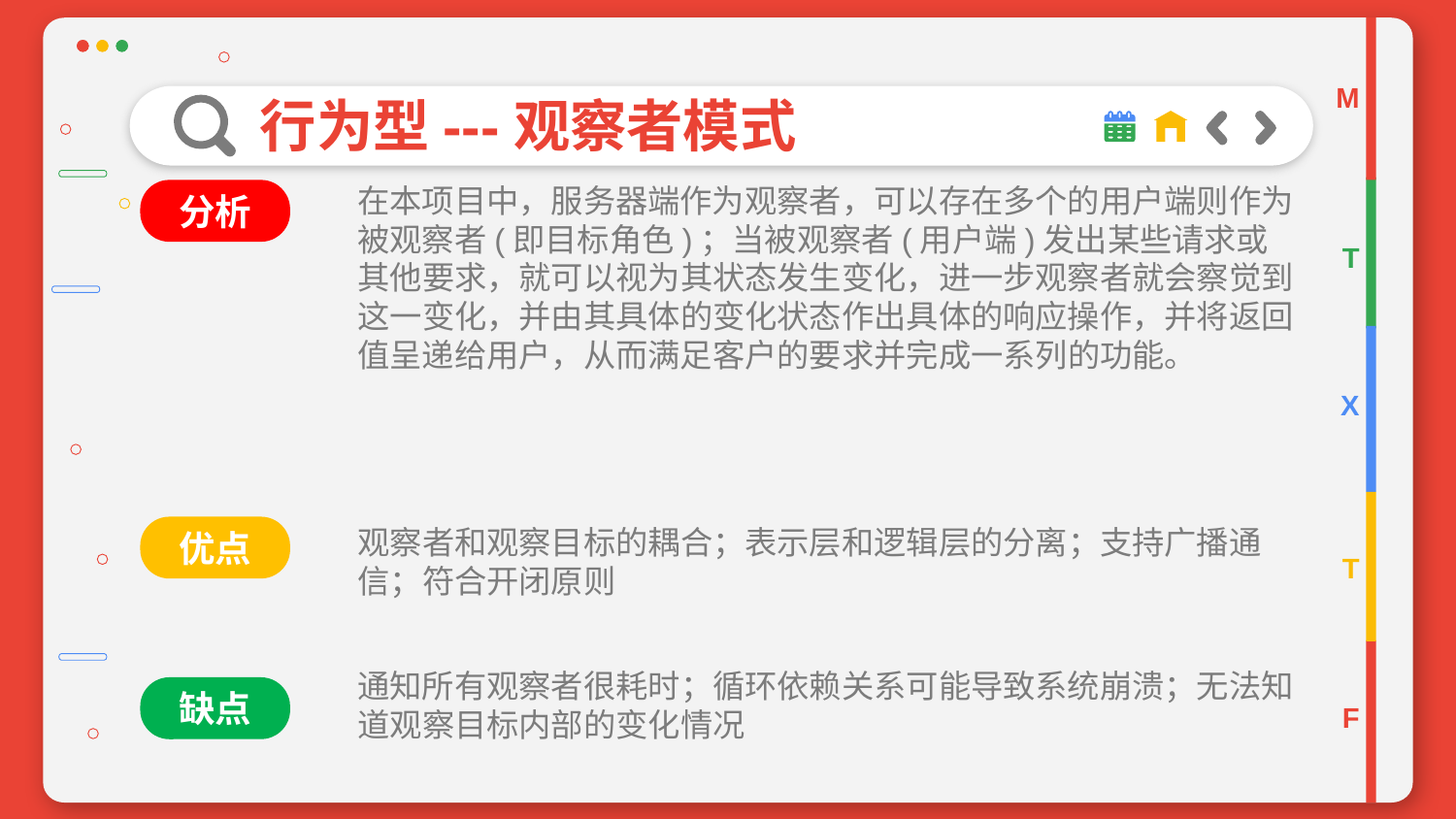

M
# 行为型---观察者模式

在本项目中，服务器端作为观察者，可以存在多个的用户端则作为被观察者(即目标角色)；当被观察者(用户端)发出某些请求或其他要求，就可以视为其状态发生变化，进一步观察者就会察觉到这一变化，并由其具体的变化状态作出具体的响应操作，并将返回值呈递给用户，从而满足客户的要求并完成一系列的功能。
分析
T

X

观察者和观察目标的耦合；表示层和逻辑层的分离；支持广播通信；符合开闭原则
优点
T

通知所有观察者很耗时；循环依赖关系可能导致系统崩溃；无法知道观察目标内部的变化情况
缺点
F